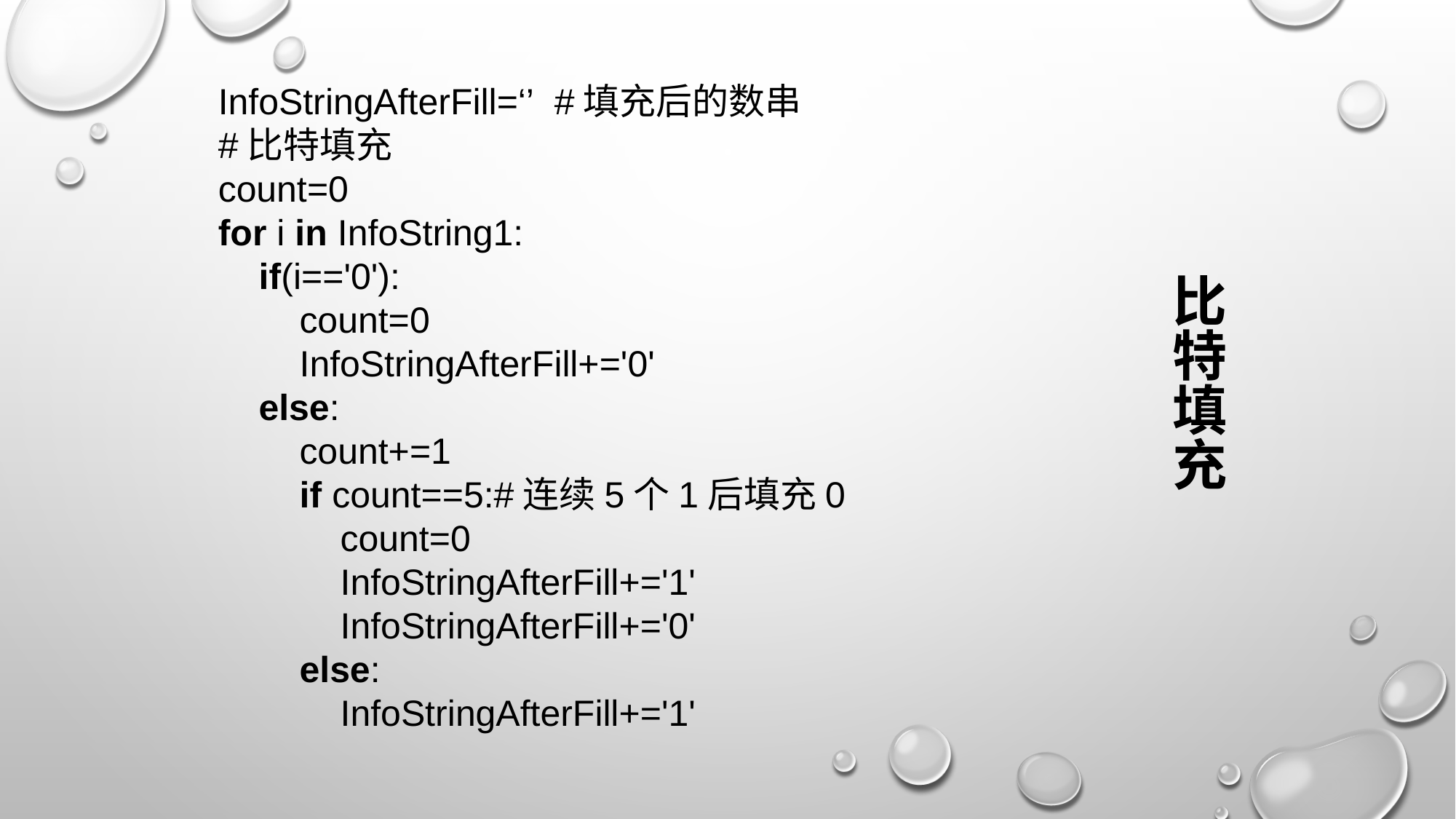

InfoStringAfterFill=‘’  #填充后的数串
#比特填充
count=0
for i in InfoString1:
    if(i=='0'):
        count=0
        InfoStringAfterFill+='0'
    else:
        count+=1
        if count==5:#连续5个1后填充0
            count=0
            InfoStringAfterFill+='1'
            InfoStringAfterFill+='0'
        else:
            InfoStringAfterFill+='1'
# 比特填充